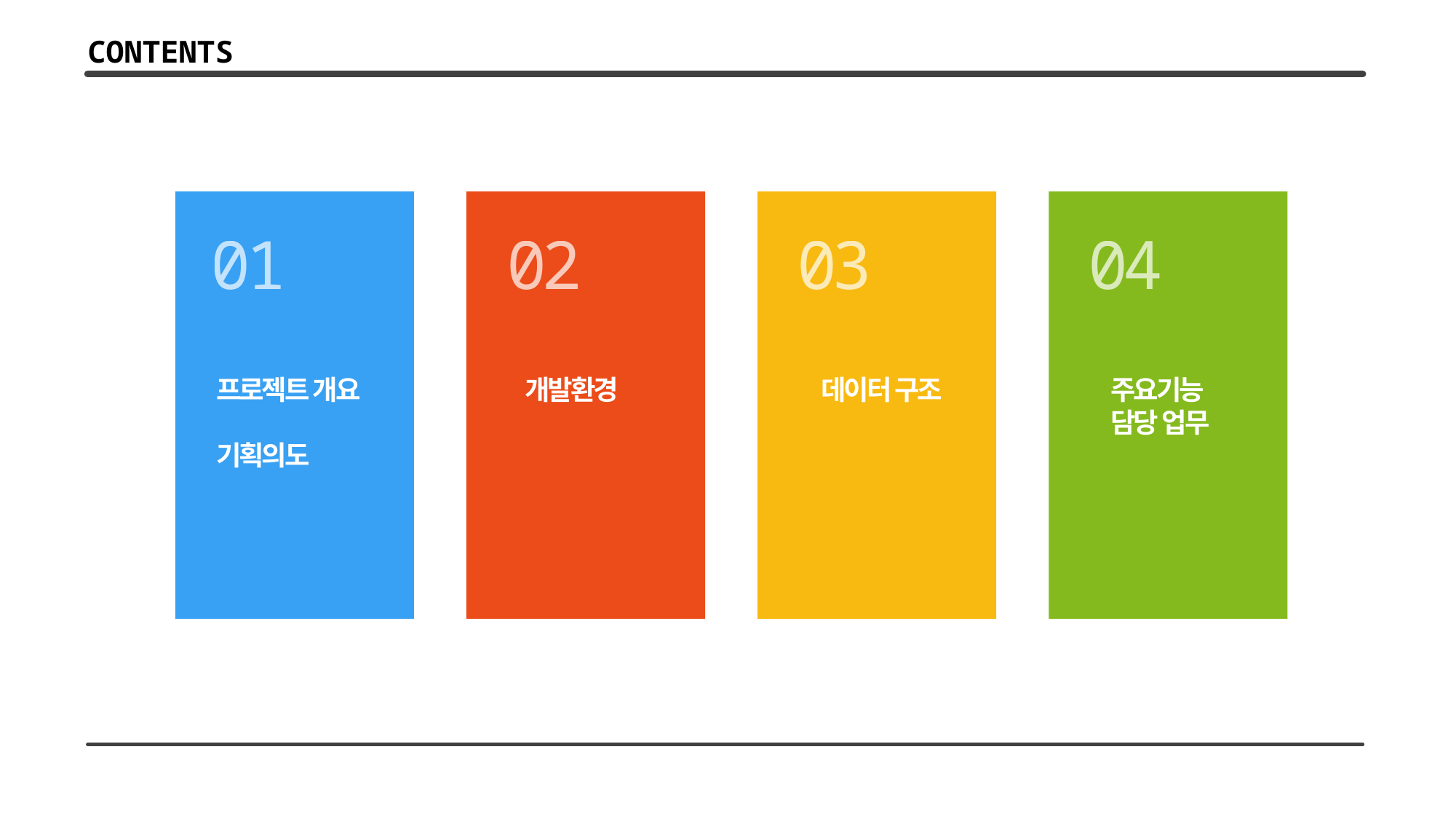

CONTENTS

04
01
02
03
프로젝트 개요

기획의도
개발환경
데이터 구조
주요기능
담당 업무